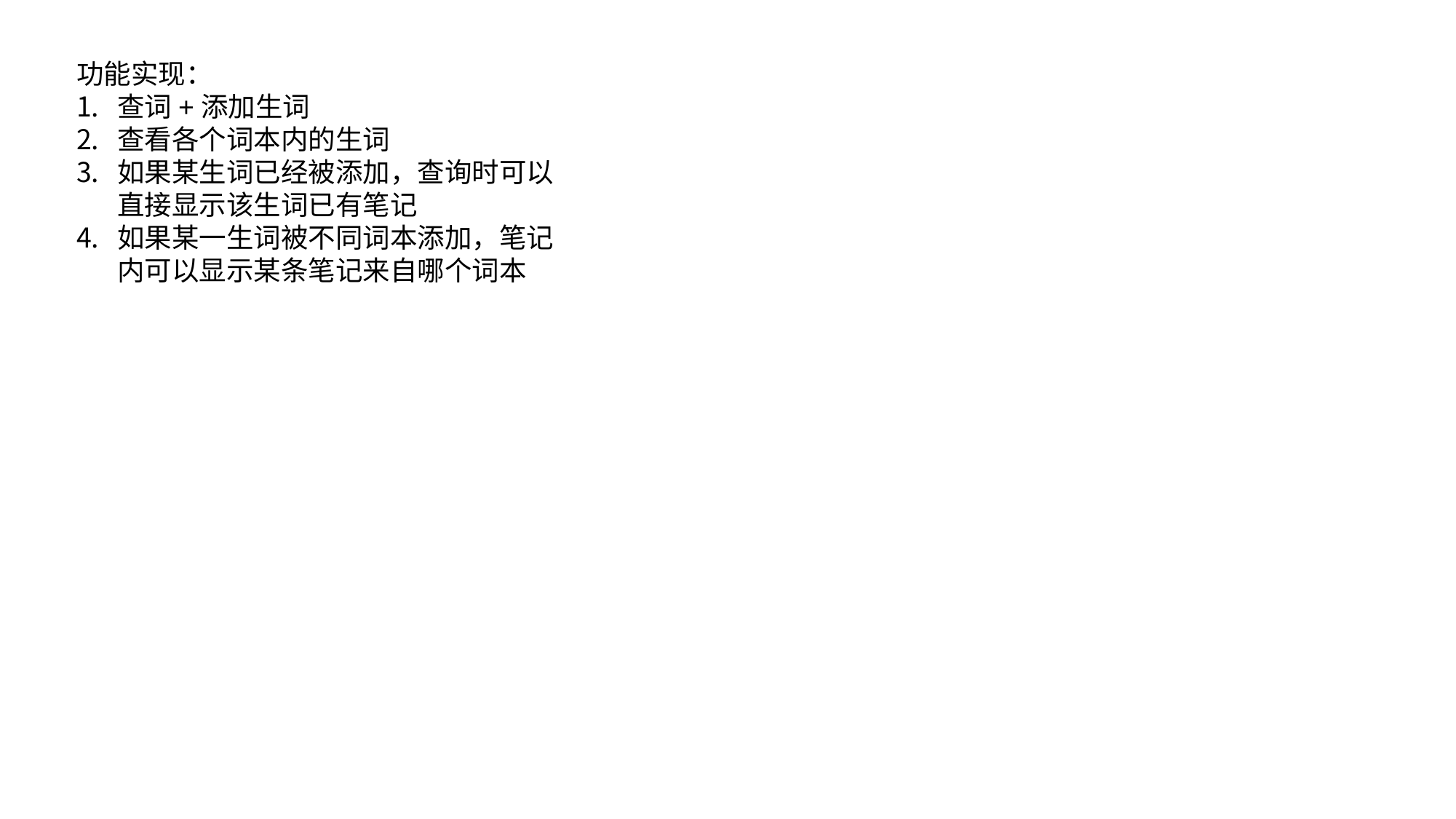

功能实现：
查词+添加生词
查看各个词本内的生词
如果某生词已经被添加，查询时可以直接显示该生词已有笔记
如果某一生词被不同词本添加，笔记内可以显示某条笔记来自哪个词本